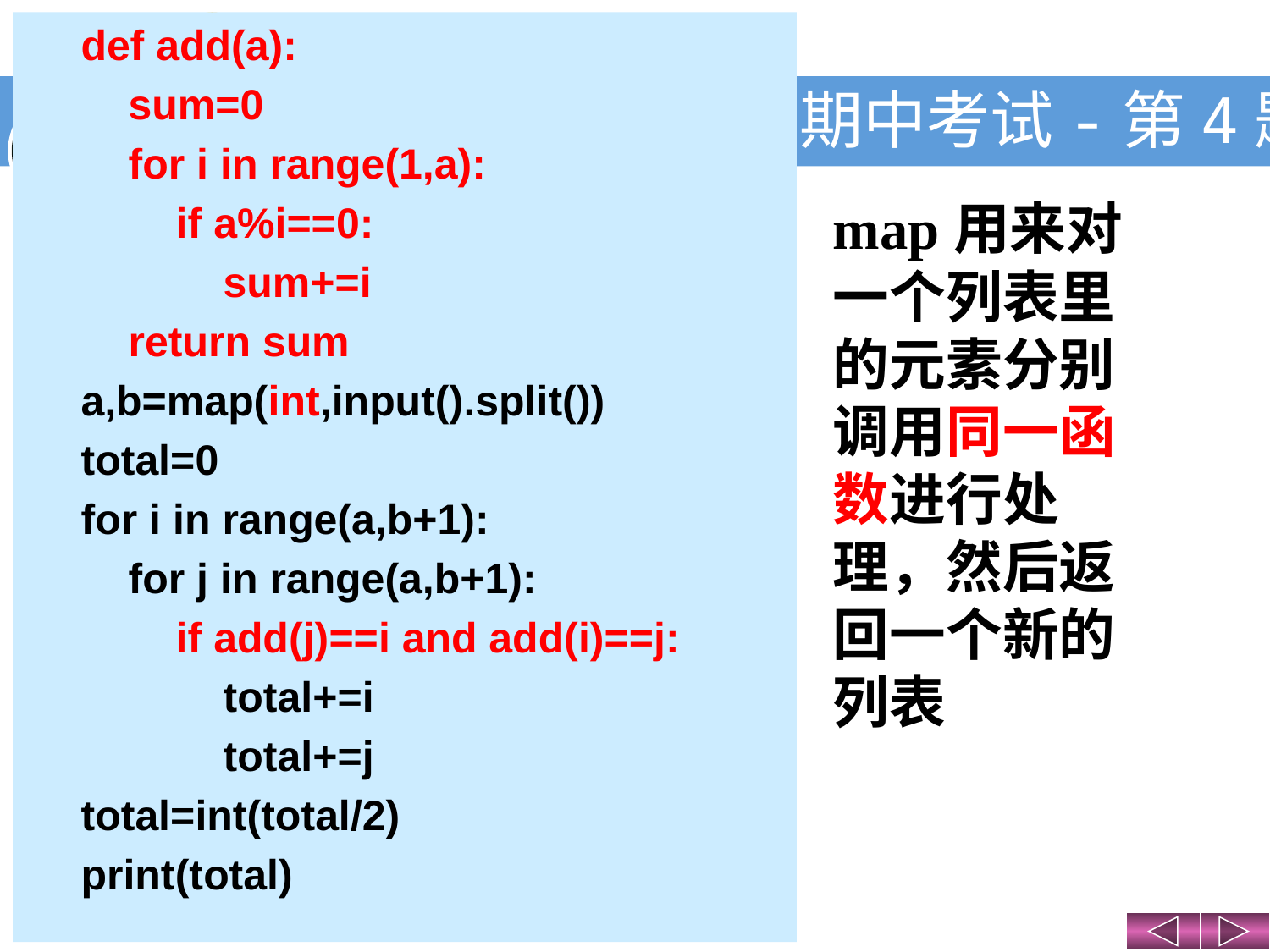

def add(a):
    sum=0
    for i in range(1,a):
        if a%i==0:
            sum+=i
    return sum
a,b=map(int,input().split())
total=0
for i in range(a,b+1):
    for j in range(a,b+1):
        if add(j)==i and add(i)==j:
            total+=i
            total+=j
total=int(total/2)
print(total)

# 期中考试-第4题
map用来对一个列表里的元素分别调用同一函数进行处理，然后返回一个新的列表
96